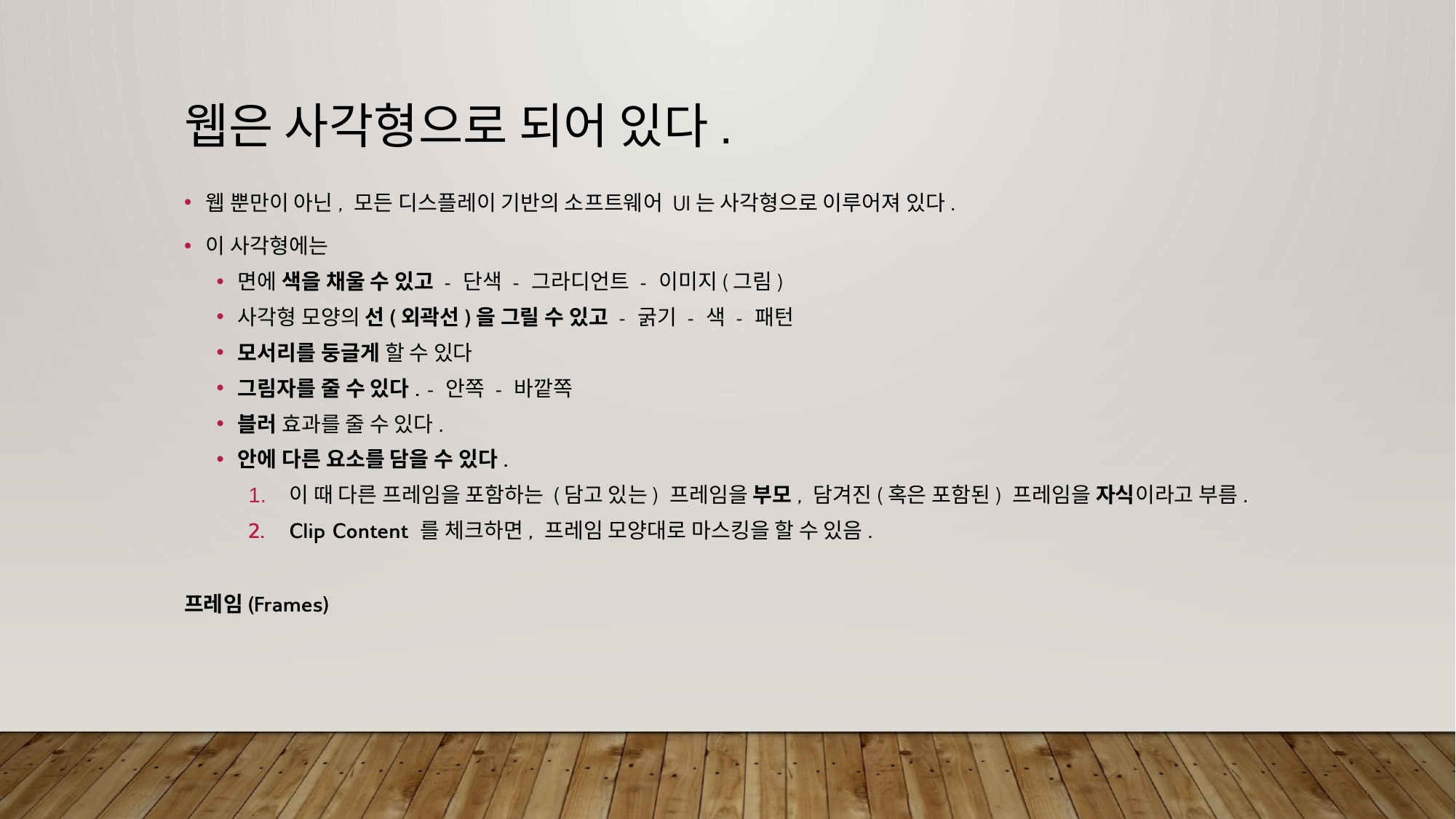

# 웹은 사각형으로 되어 있다.
웹 뿐만이 아닌, 모든 디스플레이 기반의 소프트웨어 UI는 사각형으로 이루어져 있다.
이 사각형에는
면에 색을 채울 수 있고 - 단색 - 그라디언트 - 이미지(그림)
사각형 모양의 선(외곽선)을 그릴 수 있고 - 굵기 - 색 - 패턴
모서리를 둥글게 할 수 있다
그림자를 줄 수 있다. - 안쪽 - 바깥쪽
블러 효과를 줄 수 있다.
안에 다른 요소를 담을 수 있다.
이 때 다른 프레임을 포함하는 (담고 있는) 프레임을 부모, 담겨진(혹은 포함된) 프레임을 자식이라고 부름.
Clip Content 를 체크하면, 프레임 모양대로 마스킹을 할 수 있음.
프레임(Frames)